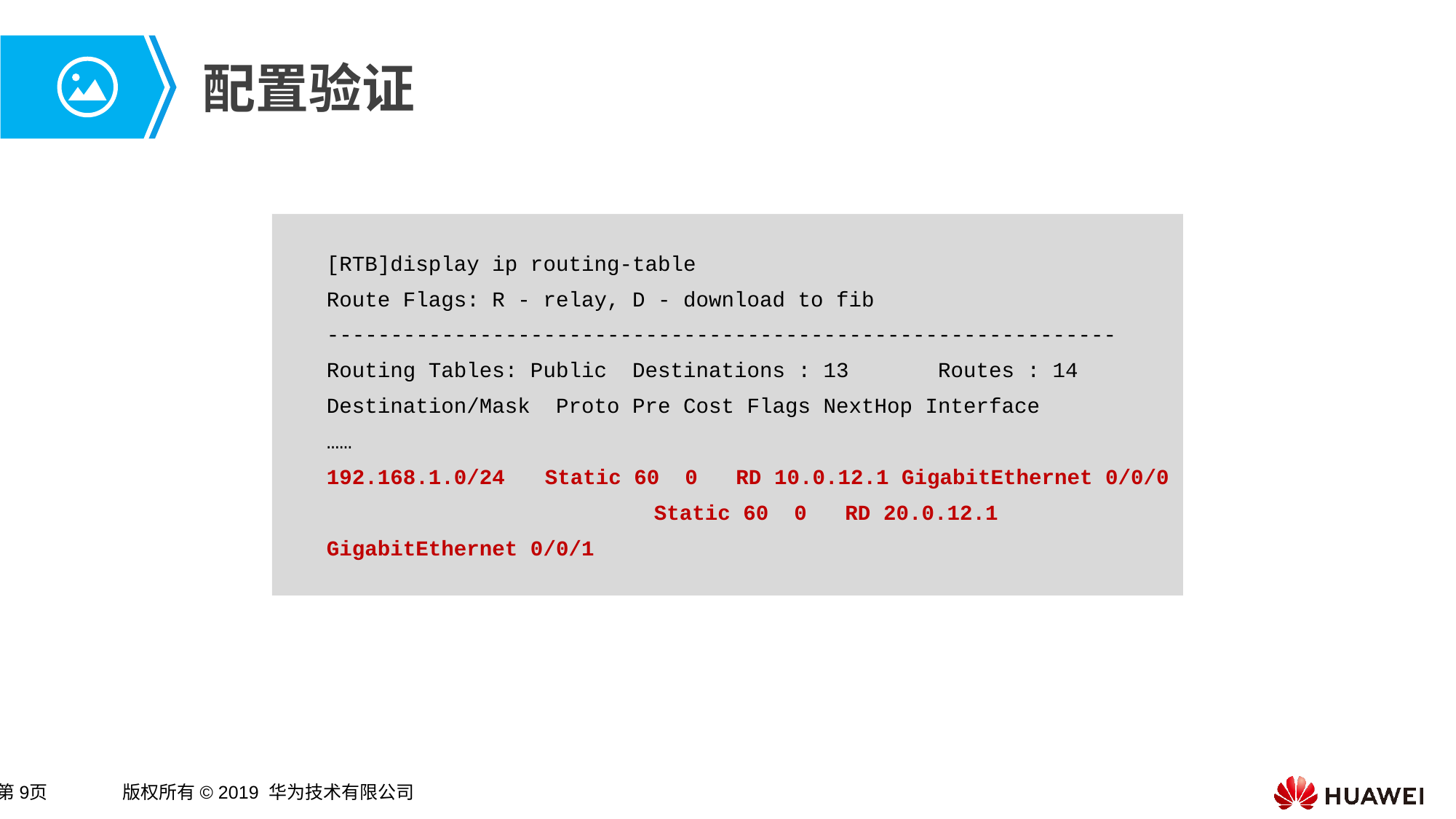

# 配置验证

[RTB]display ip routing-table
Route Flags: R - relay, D - download to fib
--------------------------------------------------------------
Routing Tables: Public  Destinations : 13       Routes : 14
Destination/Mask  Proto Pre Cost Flags NextHop Interface
……
192.168.1.0/24	Static 60  0   RD 10.0.12.1 GigabitEthernet 0/0/0 		   	Static 60  0   RD 20.0.12.1 GigabitEthernet 0/0/1